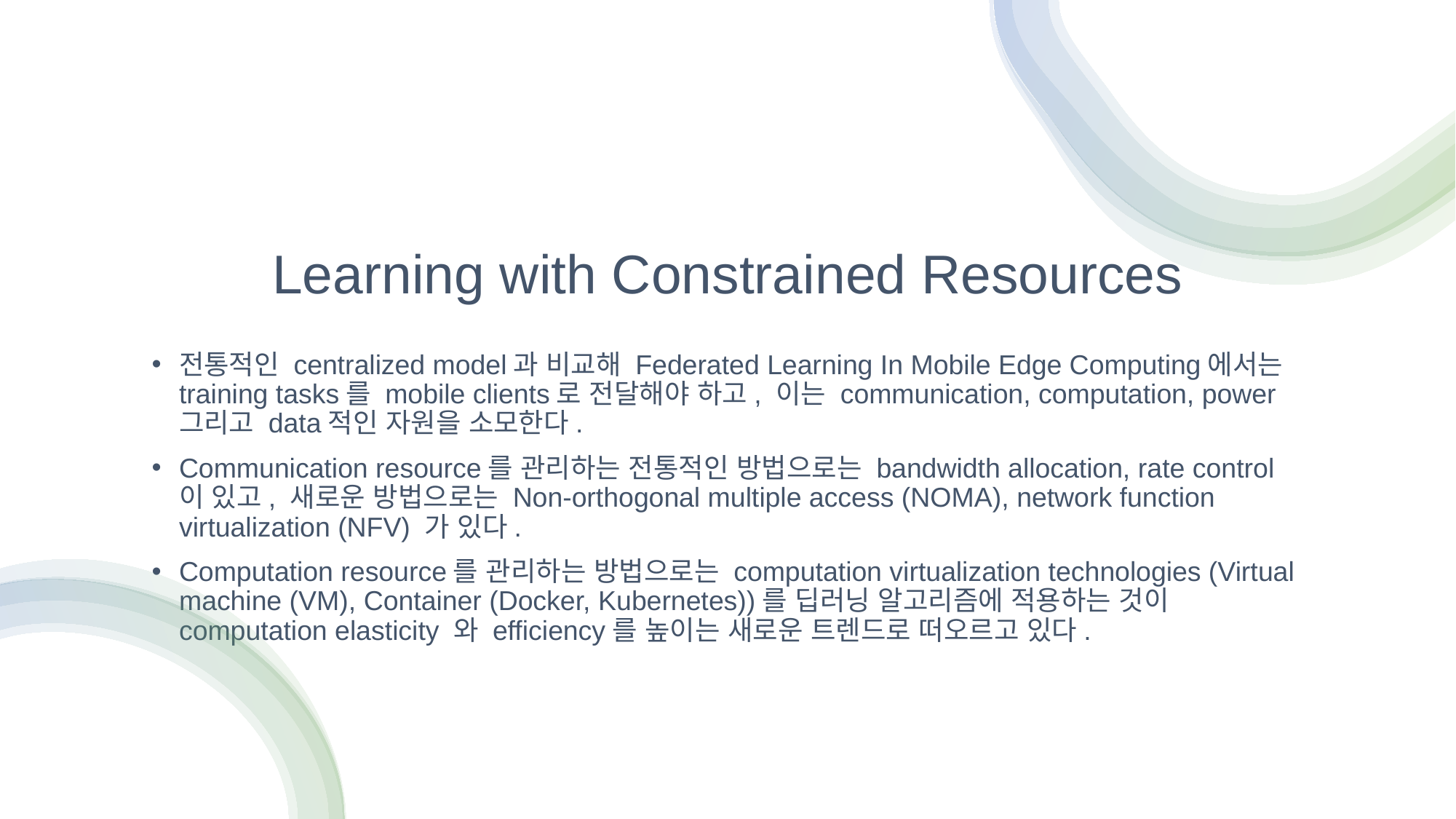

# Learning with Constrained Resources
전통적인 centralized model과 비교해 Federated Learning In Mobile Edge Computing에서는 training tasks를 mobile clients로 전달해야 하고, 이는 communication, computation, power 그리고 data적인 자원을 소모한다.
Communication resource를 관리하는 전통적인 방법으로는 bandwidth allocation, rate control이 있고, 새로운 방법으로는 Non-orthogonal multiple access (NOMA), network function virtualization (NFV) 가 있다.
Computation resource를 관리하는 방법으로는 computation virtualization technologies (Virtual machine (VM), Container (Docker, Kubernetes))를 딥러닝 알고리즘에 적용하는 것이 computation elasticity 와 efficiency를 높이는 새로운 트렌드로 떠오르고 있다.